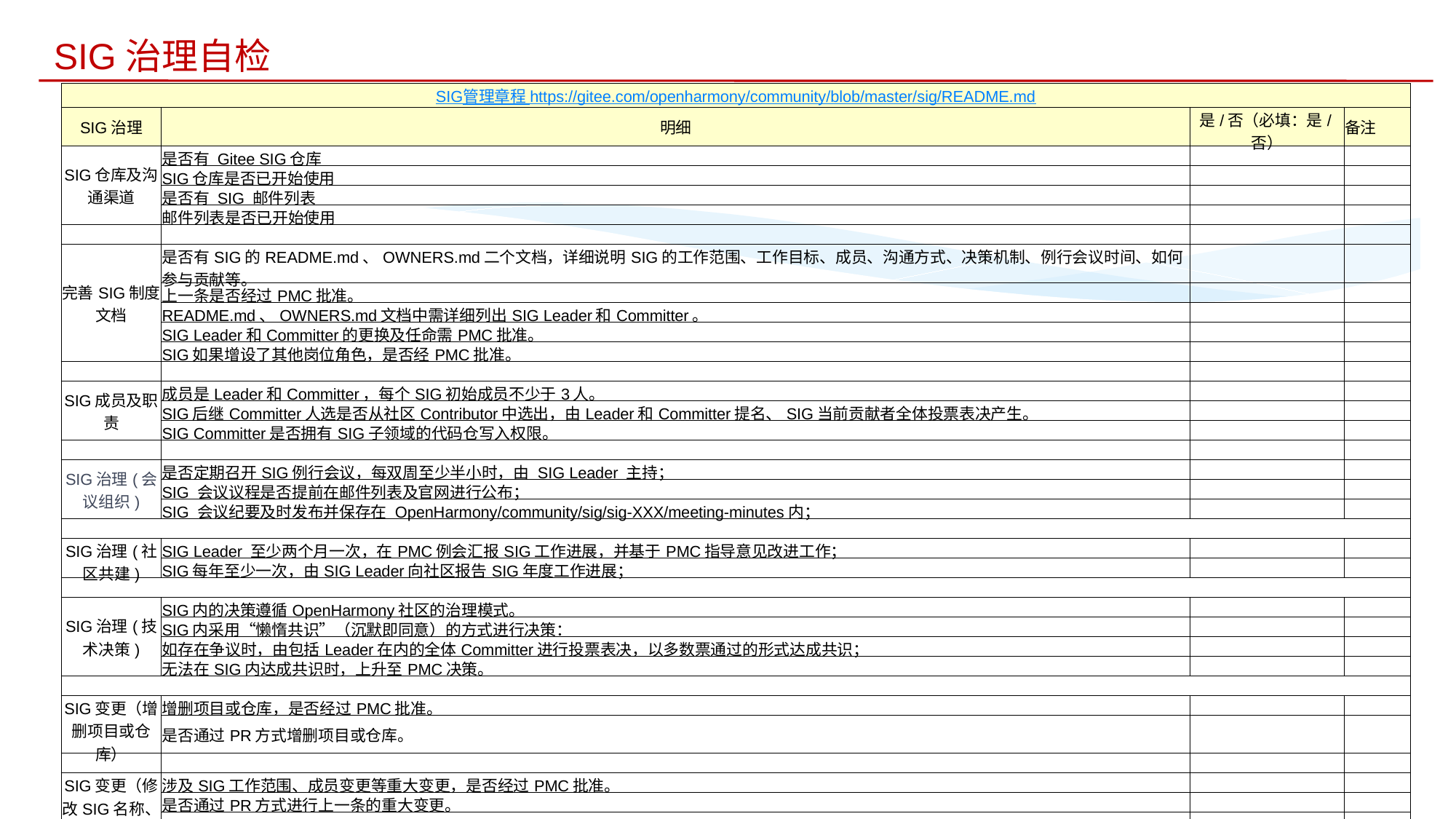

SIG治理自检

| SIG管理章程 https://gitee.com/openharmony/community/blob/master/sig/README.md |  |  |  |
| --- | --- | --- | --- |
| SIG治理 | 明细 | 是/否（必填：是/否） | 备注 |
| SIG仓库及沟通渠道 | 是否有 Gitee SIG仓库 |  |  |
|  | SIG仓库是否已开始使用 |  |  |
|  | 是否有 SIG 邮件列表 |  |  |
|  | 邮件列表是否已开始使用 |  |  |
|  |  |  |  |
| 完善SIG制度文档 | 是否有SIG的README.md、OWNERS.md二个文档，详细说明SIG的工作范围、工作目标、成员、沟通方式、决策机制、例行会议时间、如何参与贡献等。 |  |  |
|  | 上一条是否经过PMC批准。 |  |  |
|  | README.md、OWNERS.md文档中需详细列出SIG Leader和Committer。 |  |  |
|  | SIG Leader和Committer的更换及任命需PMC批准。 |  |  |
|  | SIG如果增设了其他岗位角色，是否经PMC批准。 |  |  |
|  |  |  |  |
| SIG成员及职责 | 成员是Leader和Committer，每个SIG初始成员不少于3人。 |  |  |
|  | SIG后继Committer人选是否从社区Contributor中选出，由Leader和Committer提名、SIG当前贡献者全体投票表决产生。 |  |  |
|  | SIG Committer是否拥有SIG子领域的代码仓写入权限。 |  |  |
|  |  |  |  |
| SIG治理(会议组织) | 是否定期召开SIG例行会议，每双周至少半小时，由 SIG Leader 主持； |  |  |
|  | SIG 会议议程是否提前在邮件列表及官网进行公布； |  |  |
|  | SIG 会议纪要及时发布并保存在 OpenHarmony/community/sig/sig-XXX/meeting-minutes内； |  |  |
|  |  |  |  |
| SIG治理(社区共建) | SIG Leader 至少两个月一次，在PMC例会汇报SIG工作进展，并基于PMC指导意见改进工作； |  |  |
|  | SIG每年至少一次，由SIG Leader向社区报告SIG年度工作进展； |  |  |
|  |  |  |  |
| SIG治理(技术决策) | SIG内的决策遵循OpenHarmony社区的治理模式。 |  |  |
|  | SIG内采用“懒惰共识”（沉默即同意）的方式进行决策： |  |  |
|  | 如存在争议时，由包括Leader在内的全体Committer进行投票表决，以多数票通过的形式达成共识； |  |  |
|  | 无法在SIG内达成共识时，上升至PMC决策。 |  |  |
|  |  |  |  |
| SIG变更（增删项目或仓库） | 增删项目或仓库，是否经过PMC批准。 |  |  |
|  | 是否通过PR方式增删项目或仓库。 |  |  |
|  |  |  |  |
| SIG变更（修改SIG名称、章程、成员等） | 涉及SIG工作范围、成员变更等重大变更，是否经过PMC批准。 |  |  |
|  | 是否通过PR方式进行上一条的重大变更。 |  |  |
|  | SIG内的非重大变更，是否通过PR方式提交到OpenHarmony/community/sig对应SIG文件夹 |  |  |